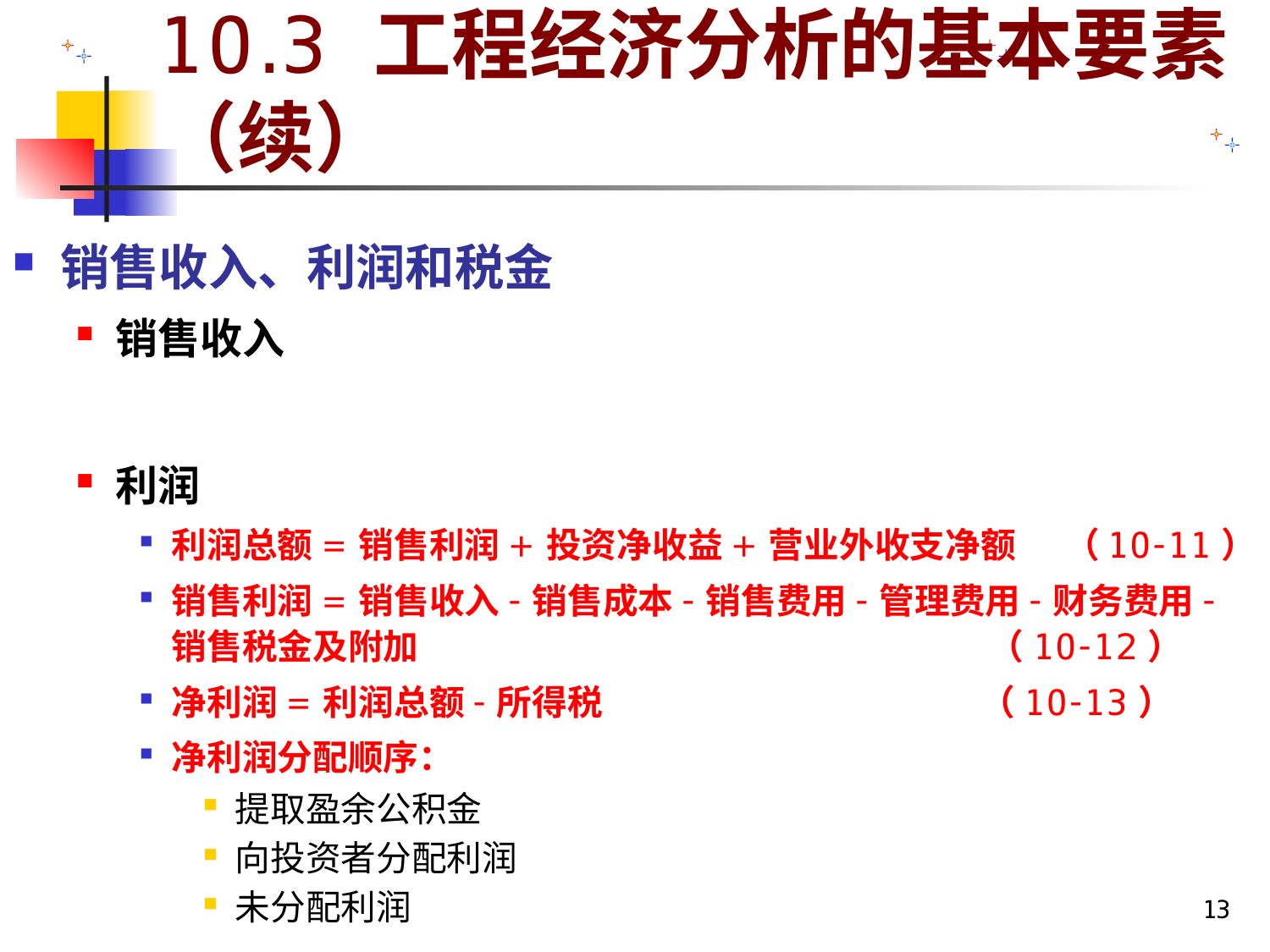

# 10.3 工程经济分析的基本要素（续）
销售收入、利润和税金
销售收入

利润
利润总额=销售利润+投资净收益+营业外收支净额      （10-11）
销售利润=销售收入-销售成本-销售费用-管理费用-财务费用-销售税金及附加                                                                       （10-12）
净利润=利润总额-所得税                                               （10-13）
净利润分配顺序：
提取盈余公积金
向投资者分配利润
未分配利润
13